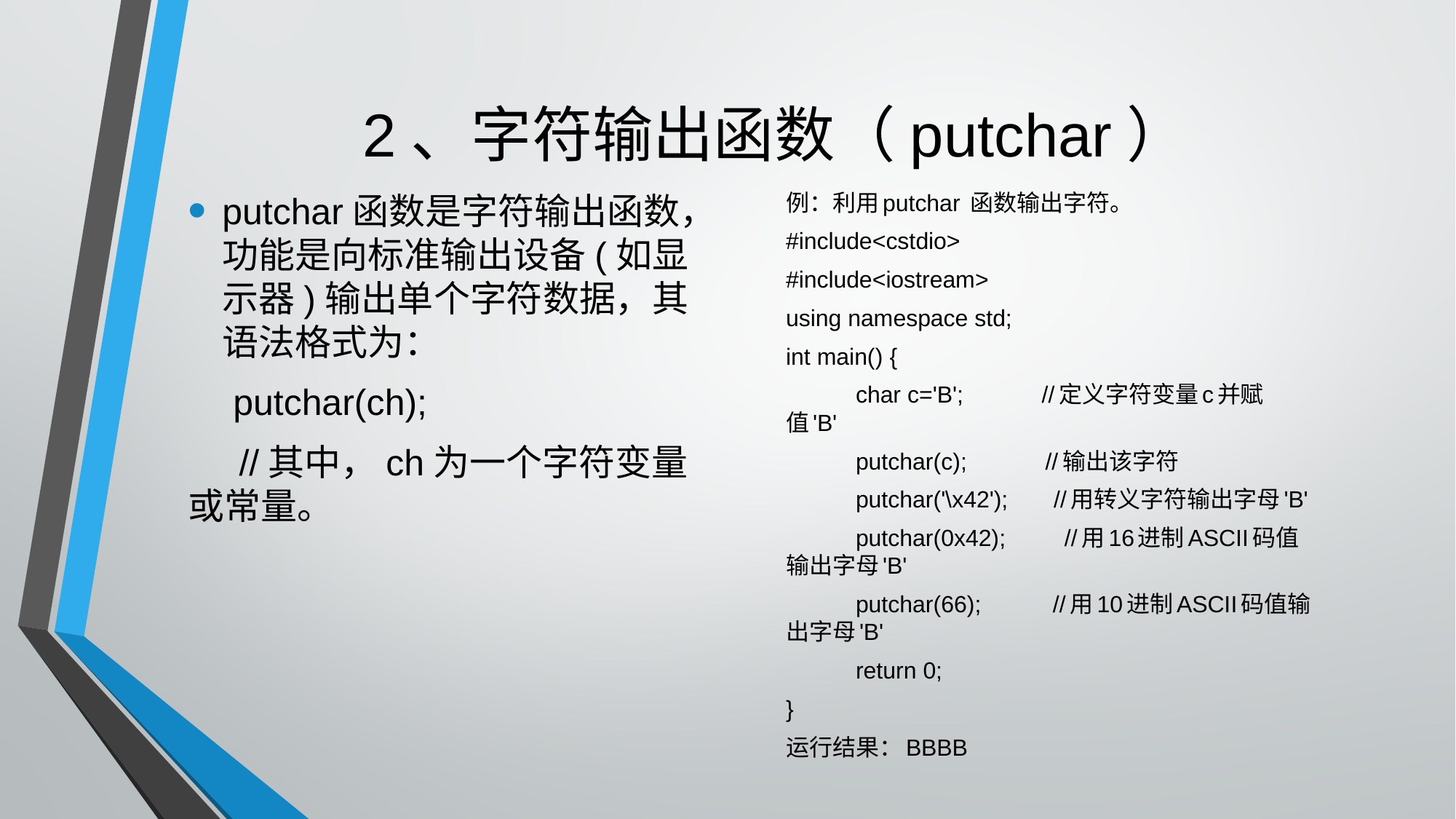

# 2、字符输出函数（putchar）
putchar函数是字符输出函数，功能是向标准输出设备(如显示器)输出单个字符数据，其语法格式为：
　putchar(ch);
     //其中，ch为一个字符变量或常量。
例：利用putchar 函数输出字符。
#include<cstdio>
#include<iostream>
using namespace std;
int main() {
	char c='B';            //定义字符变量c并赋值'B'
	putchar(c);            //输出该字符
	putchar('\x42');       //用转义字符输出字母'B'
	putchar(0x42);         //用16进制ASCII码值输出字母'B'
	putchar(66);           //用10进制ASCII码值输出字母'B'
	return 0;
}
运行结果：BBBB